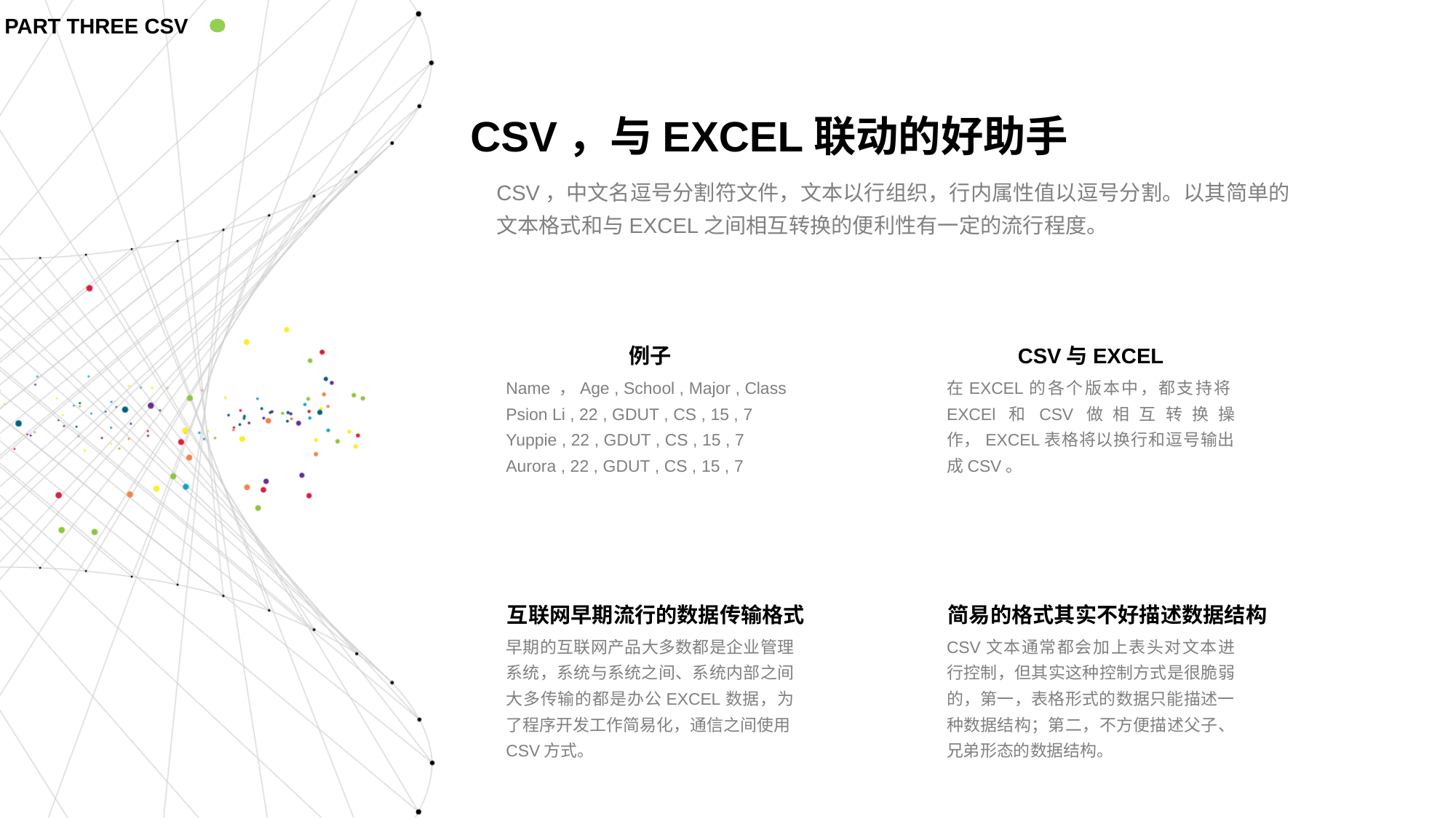

PART THREE CSV

CSV，与EXCEL联动的好助手
CSV，中文名逗号分割符文件，文本以行组织，行内属性值以逗号分割。以其简单的文本格式和与EXCEL之间相互转换的便利性有一定的流行程度。
例子
CSV与EXCEL
Name ，Age , School , Major , Class
Psion Li , 22 , GDUT , CS , 15 , 7
Yuppie , 22 , GDUT , CS , 15 , 7
Aurora , 22 , GDUT , CS , 15 , 7

在EXCEL的各个版本中，都支持将EXCEl和CSV做相互转换操作，EXCEL表格将以换行和逗号输出成CSV。
互联网早期流行的数据传输格式
简易的格式其实不好描述数据结构
早期的互联网产品大多数都是企业管理系统，系统与系统之间、系统内部之间大多传输的都是办公EXCEL数据，为了程序开发工作简易化，通信之间使用CSV方式。
CSV文本通常都会加上表头对文本进行控制，但其实这种控制方式是很脆弱的，第一，表格形式的数据只能描述一种数据结构；第二，不方便描述父子、兄弟形态的数据结构。